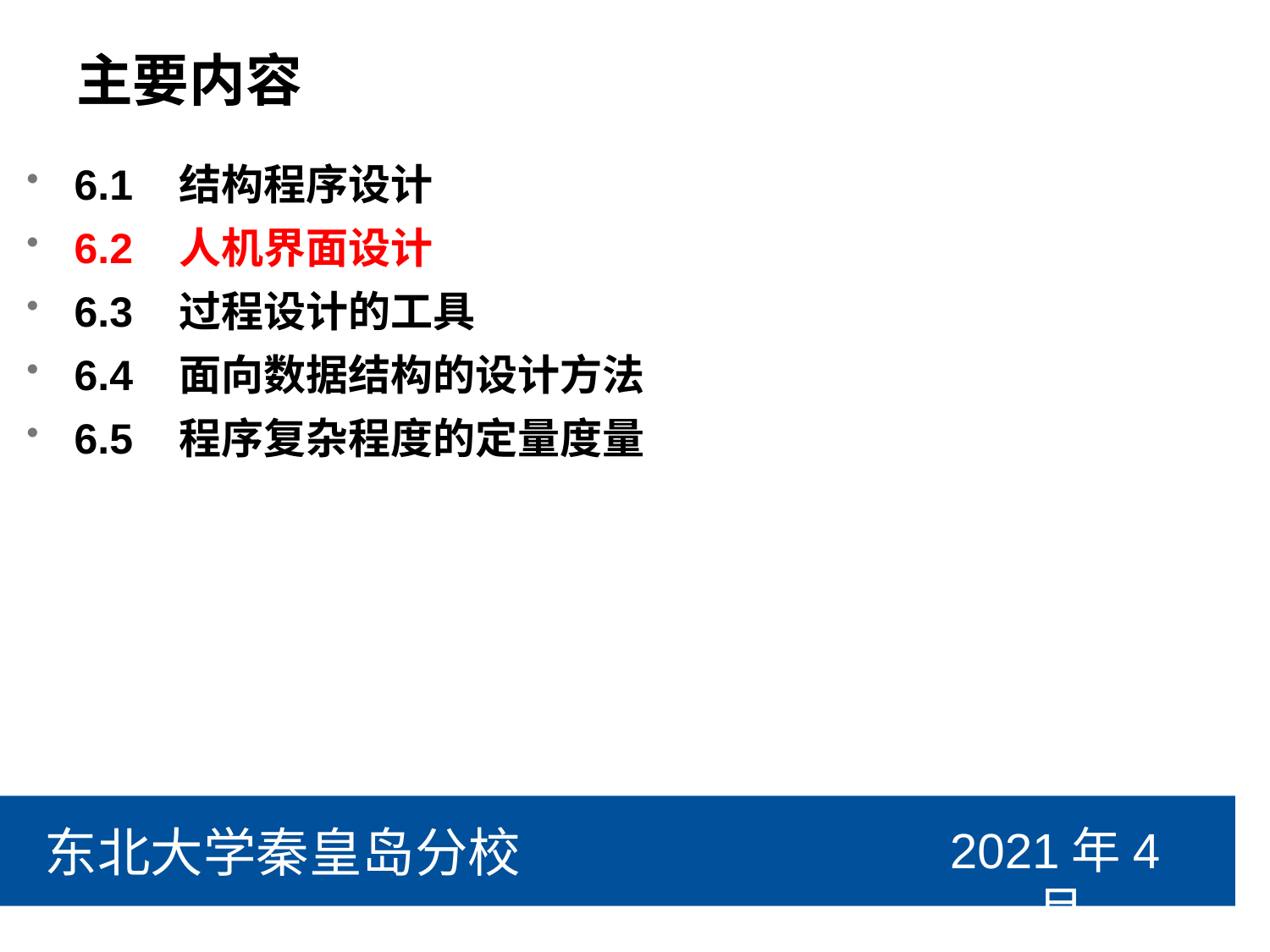

# 主要内容
6.1   结构程序设计
6.2   人机界面设计
6.3   过程设计的工具
6.4   面向数据结构的设计方法
6.5   程序复杂程度的定量度量